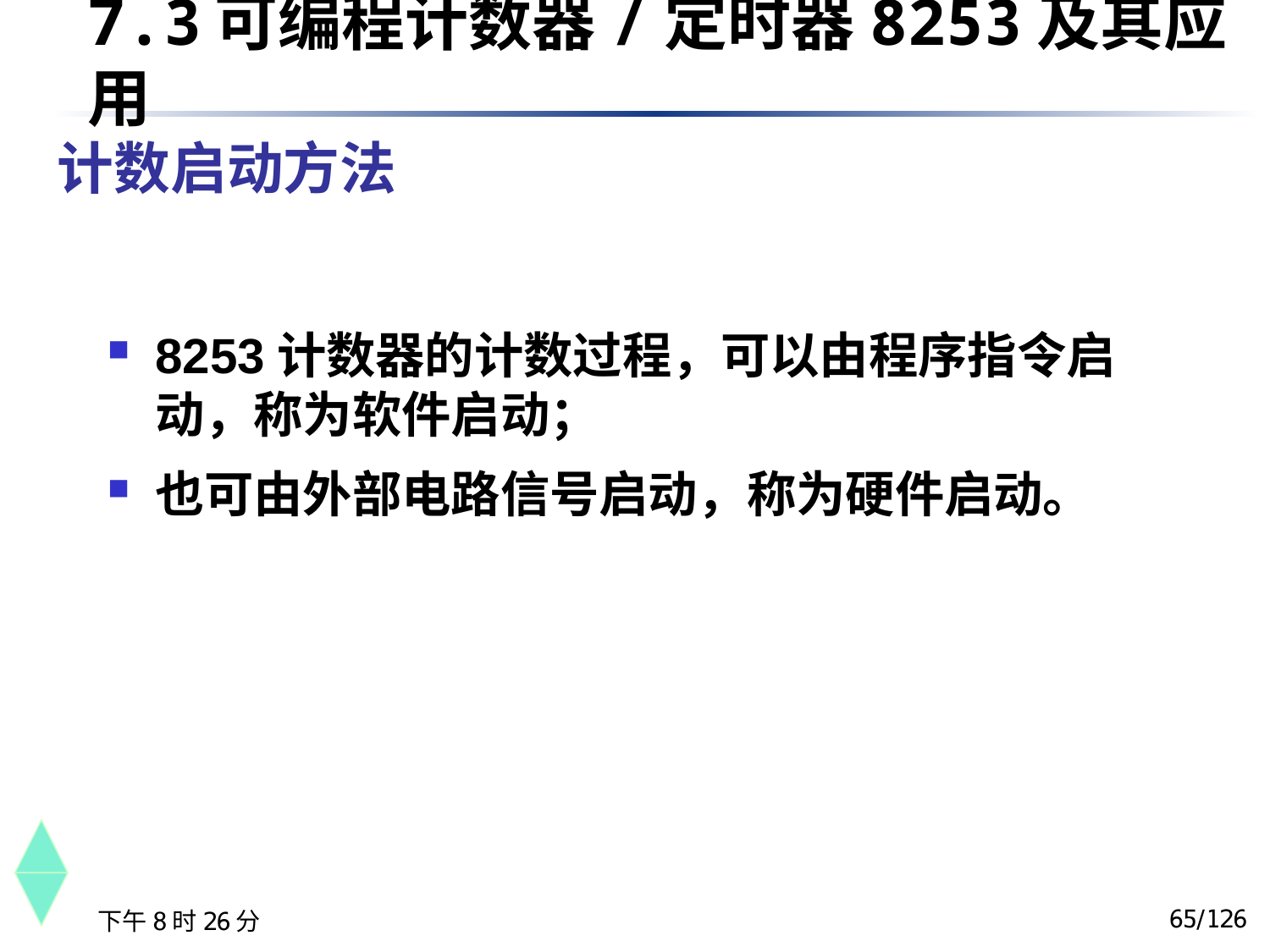

7.3	可编程计数器/定时器8253及其应用
计数启动方法
8253计数器的计数过程，可以由程序指令启动，称为软件启动；
也可由外部电路信号启动，称为硬件启动。
65/126
下午8时26分